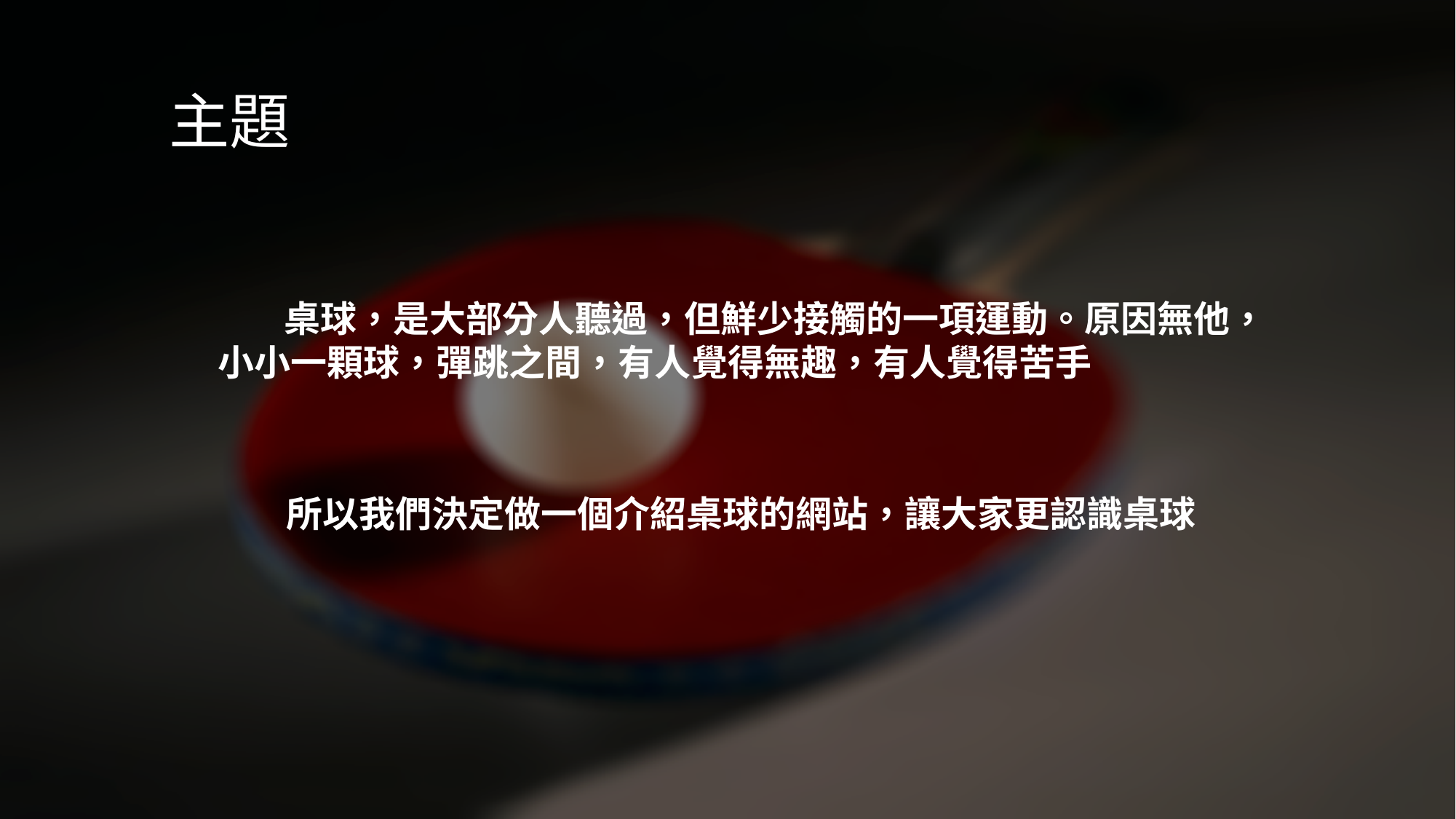

主題

       桌球，是大部分人聽過，但鮮少接觸的一項運動。原因無他，小小一顆球，彈跳之間，有人覺得無趣，有人覺得苦手

      所以我們決定做一個介紹桌球的網站，讓大家更認識桌球